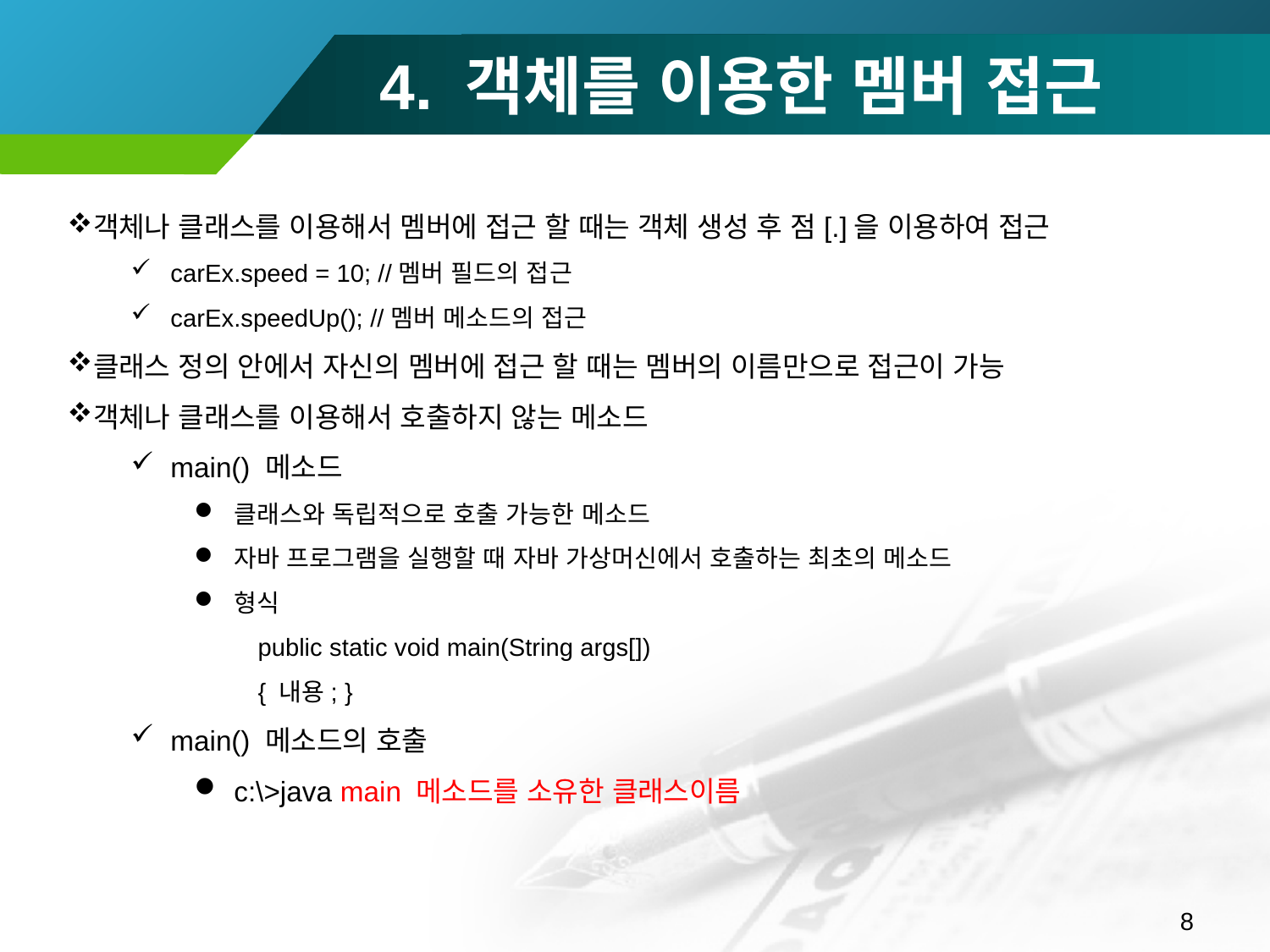

# 4. 객체를 이용한 멤버 접근
객체나 클래스를 이용해서 멤버에 접근 할 때는 객체 생성 후 점[.]을 이용하여 접근
carEx.speed = 10; //멤버 필드의 접근
carEx.speedUp(); //멤버 메소드의 접근
클래스 정의 안에서 자신의 멤버에 접근 할 때는 멤버의 이름만으로 접근이 가능
객체나 클래스를 이용해서 호출하지 않는 메소드
main() 메소드
클래스와 독립적으로 호출 가능한 메소드
자바 프로그램을 실행할 때 자바 가상머신에서 호출하는 최초의 메소드
형식
public static void main(String args[])
{ 내용; }
main() 메소드의 호출
c:\>java main 메소드를 소유한 클래스이름
8